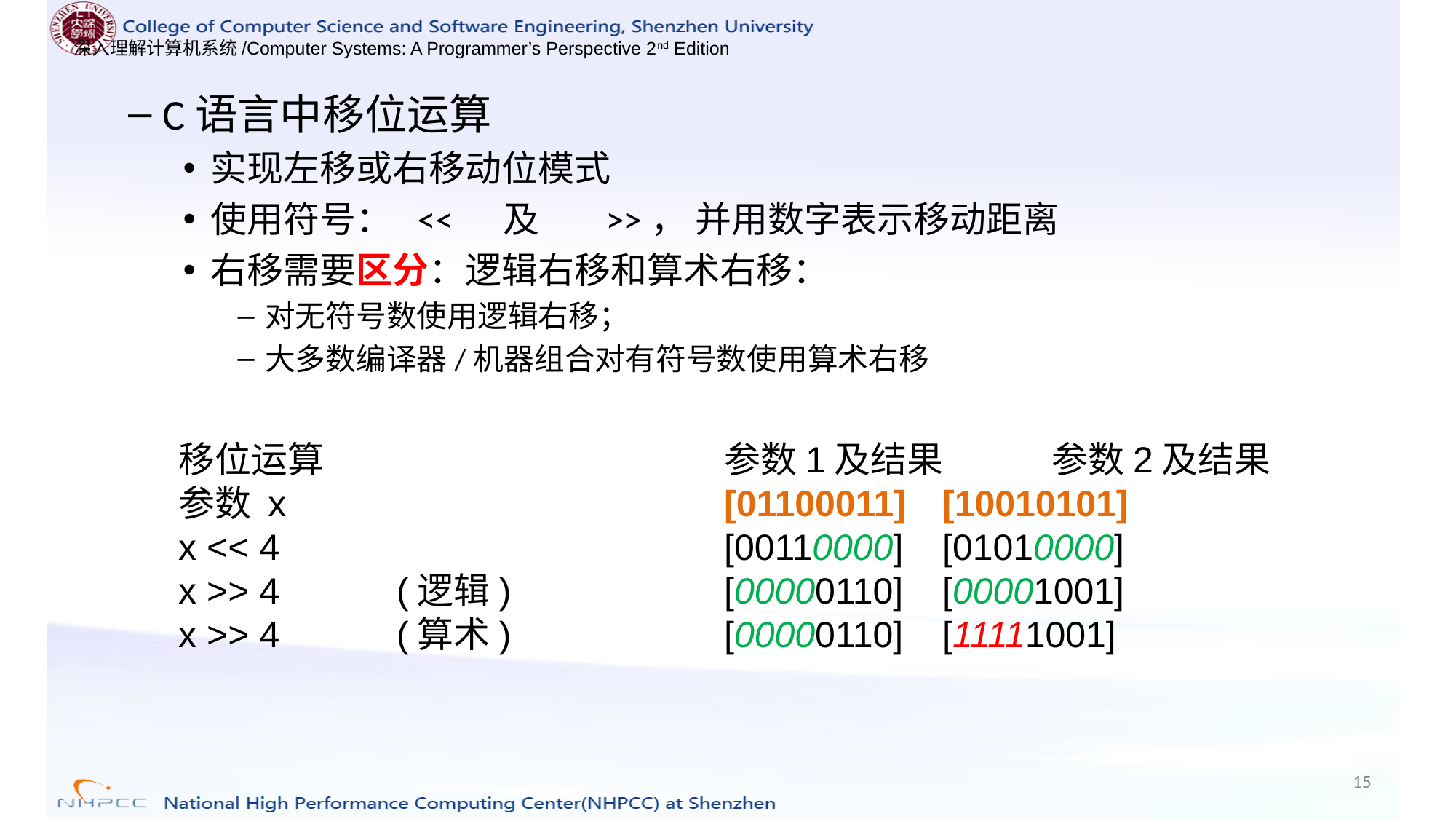

C语言中移位运算
实现左移或右移动位模式
使用符号：  <<     及       >>， 并用数字表示移动距离
右移需要区分：逻辑右移和算术右移：
对无符号数使用逻辑右移；
大多数编译器/机器组合对有符号数使用算术右移
移位运算 				参数1及结果	参数2及结果
参数 x 				[01100011] 	[10010101]
x << 4 				[00110000] 	[01010000]
x >> 4 	(逻辑) 		[00000110] 	[00001001]
x >> 4 	(算术) 		[00000110] 	[11111001]
15